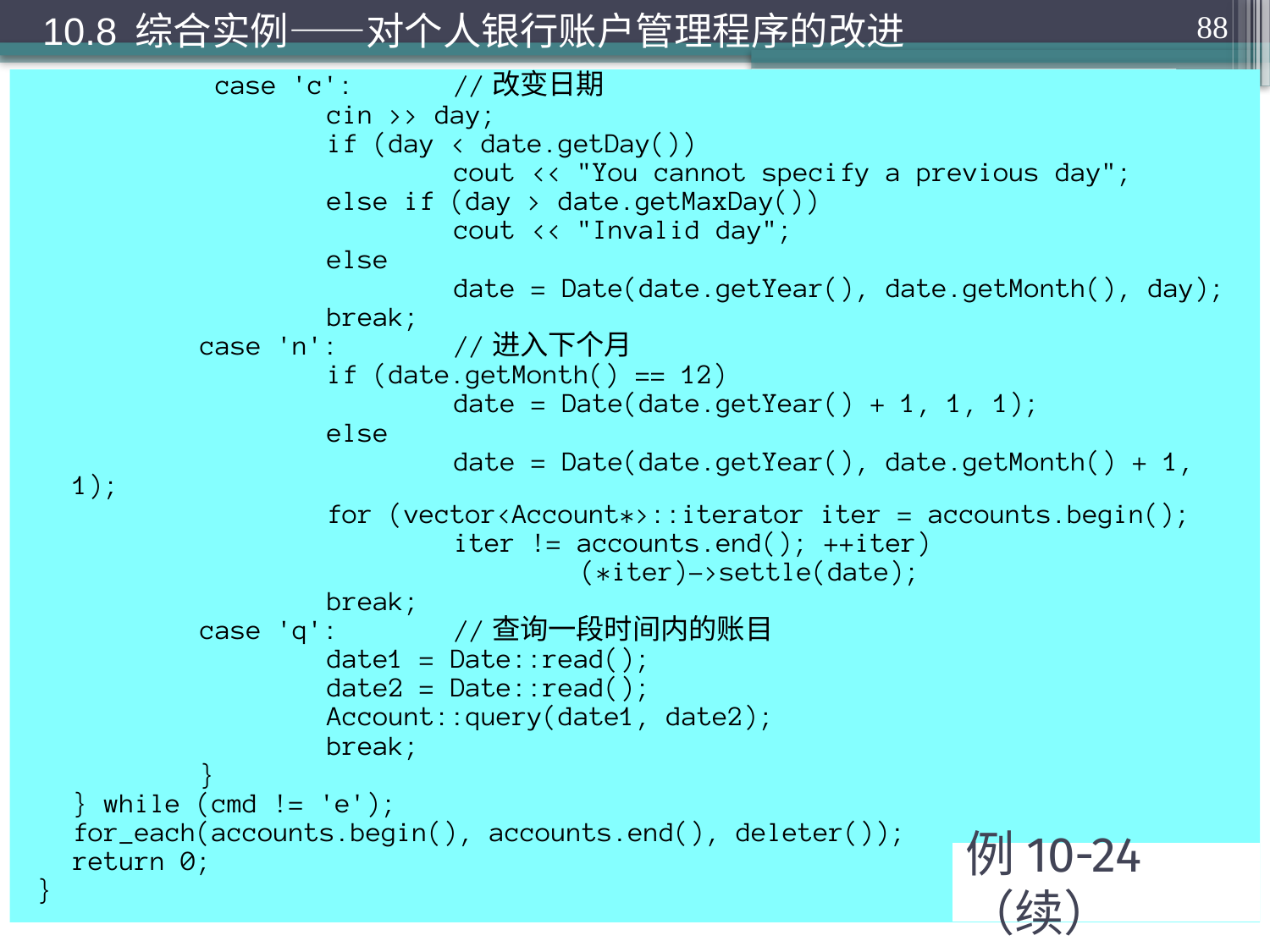

10.8 综合实例——对个人银行账户管理程序的改进
88
		 case 'c':	//改变日期
			cin >> day;
			if (day < date.getDay())
				cout << "You cannot specify a previous day";
			else if (day > date.getMaxDay())
				cout << "Invalid day";
			else
				date = Date(date.getYear(), date.getMonth(), day);
			break;
		case 'n':	//进入下个月
			if (date.getMonth() == 12)
				date = Date(date.getYear() + 1, 1, 1);
			else
				date = Date(date.getYear(), date.getMonth() + 1, 1);
			for (vector<Account*>::iterator iter = accounts.begin();
				iter != accounts.end(); ++iter)
					(*iter)->settle(date);
			break;
		case 'q':	//查询一段时间内的账目
			date1 = Date::read();
			date2 = Date::read();
			Account::query(date1, date2);
			break;
		}
	} while (cmd != 'e');
	for_each(accounts.begin(), accounts.end(), deleter());
	return 0;
}
# 例10-24（续）